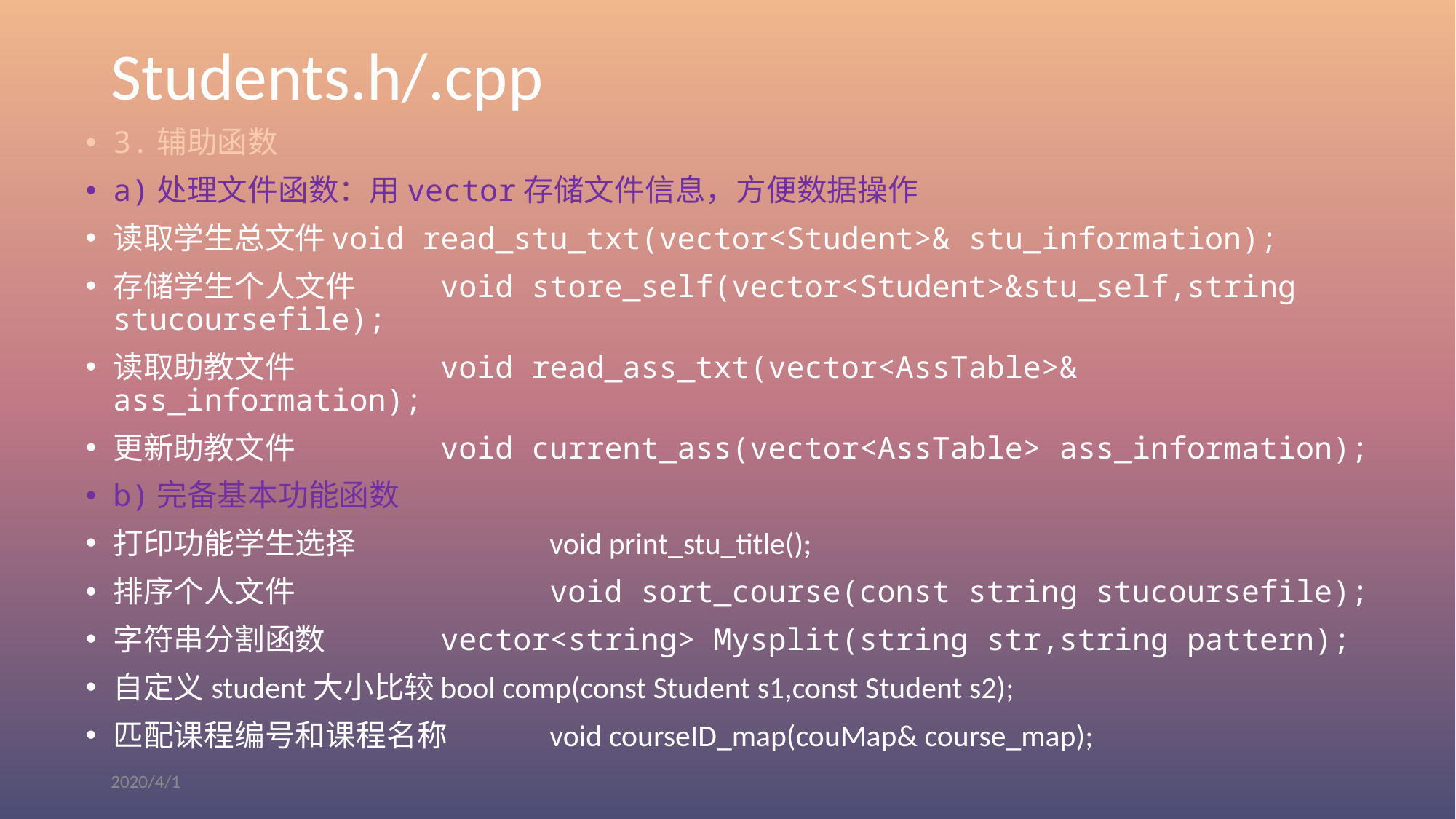

# Students.h/.cpp
3.辅助函数
a)处理文件函数：用vector存储文件信息，方便数据操作
读取学生总文件	void read_stu_txt(vector<Student>& stu_information);
存储学生个人文件	void store_self(vector<Student>&stu_self,string stucoursefile);
读取助教文件		void read_ass_txt(vector<AssTable>& ass_information);
更新助教文件		void current_ass(vector<AssTable> ass_information);
b)完备基本功能函数
打印功能学生选择		void print_stu_title();
排序个人文件			void sort_course(const string stucoursefile);
字符串分割函数		vector<string> Mysplit(string str,string pattern);
自定义student大小比较	bool comp(const Student s1,const Student s2);
匹配课程编号和课程名称	void courseID_map(couMap& course_map);
2020/4/1